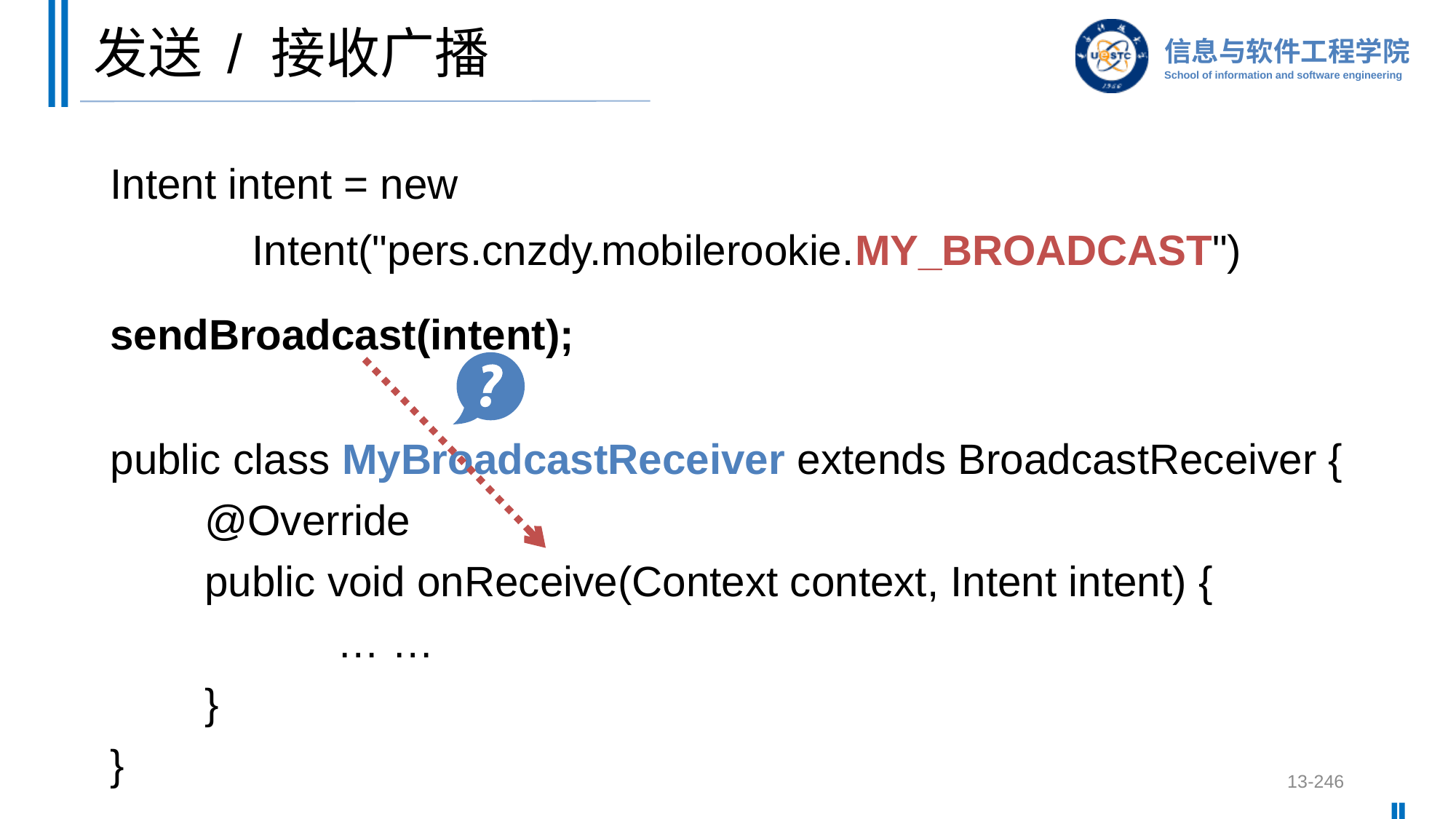

# 发送 / 接收广播
Intent intent = new
            Intent("pers.cnzdy.mobilerookie.MY_BROADCAST")
sendBroadcast(intent);

public class MyBroadcastReceiver extends BroadcastReceiver {
        @Override
        public void onReceive(Context context, Intent intent) {
          … …
        }
}
13-246